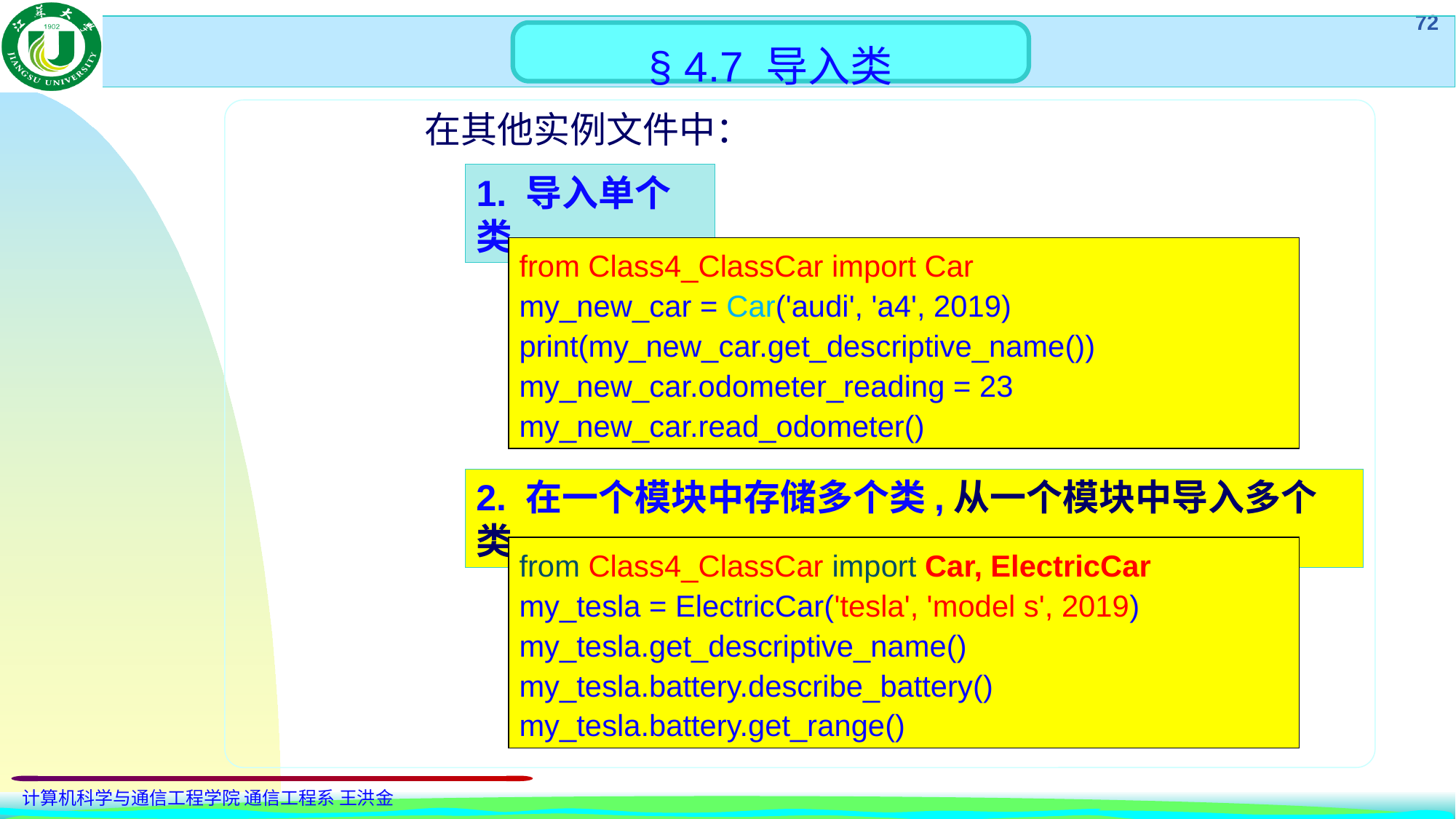

§ 4.7 导入类
在其他实例文件中：
1. 导入单个类
from Class4_ClassCar import Car
my_new_car = Car('audi', 'a4', 2019)
print(my_new_car.get_descriptive_name())
my_new_car.odometer_reading = 23
my_new_car.read_odometer()
2. 在一个模块中存储多个类,从一个模块中导入多个类
from Class4_ClassCar import Car, ElectricCar
my_tesla = ElectricCar('tesla', 'model s', 2019)
my_tesla.get_descriptive_name()
my_tesla.battery.describe_battery()
my_tesla.battery.get_range()